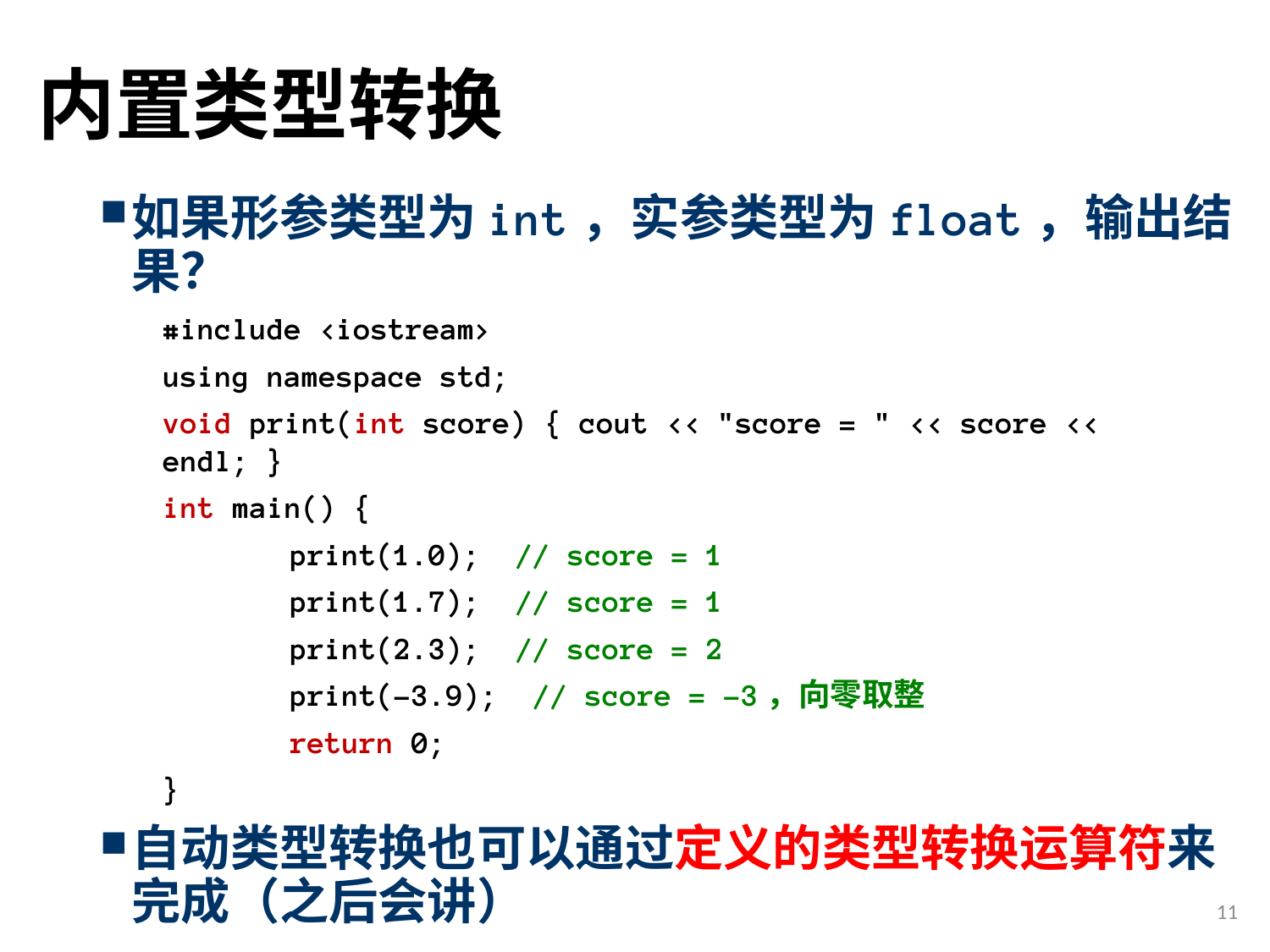

# 内置类型转换
如果形参类型为int，实参类型为float，输出结果？
#include <iostream>
using namespace std;
void print(int score) { cout << "score = " << score << endl; }
int main() {
	print(1.0);  // score = 1
	print(1.7);  // score = 1
	print(2.3);  // score = 2
	print(-3.9);  // score = -3，向零取整
	return 0;
}
自动类型转换也可以通过定义的类型转换运算符来完成（之后会讲）
11